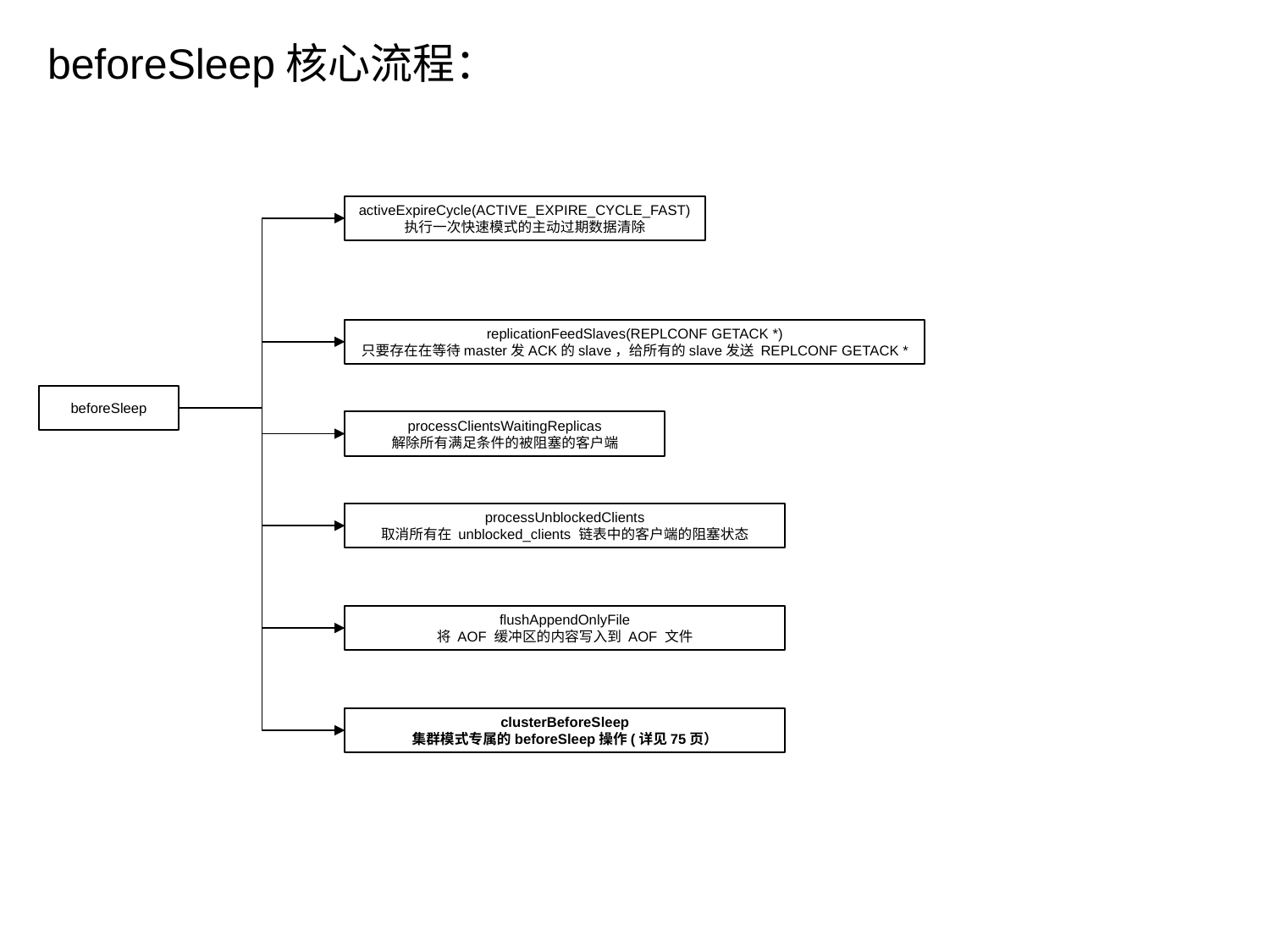

beforeSleep核心流程：
activeExpireCycle(ACTIVE_EXPIRE_CYCLE_FAST)
执行一次快速模式的主动过期数据清除
replicationFeedSlaves(REPLCONF GETACK *)
只要存在在等待master发ACK的slave，给所有的slave发送 REPLCONF GETACK *
beforeSleep
processClientsWaitingReplicas
解除所有满足条件的被阻塞的客户端
processUnblockedClients
取消所有在 unblocked_clients 链表中的客户端的阻塞状态
flushAppendOnlyFile
将 AOF 缓冲区的内容写入到 AOF 文件
clusterBeforeSleep
集群模式专属的beforeSleep操作(详见75页）